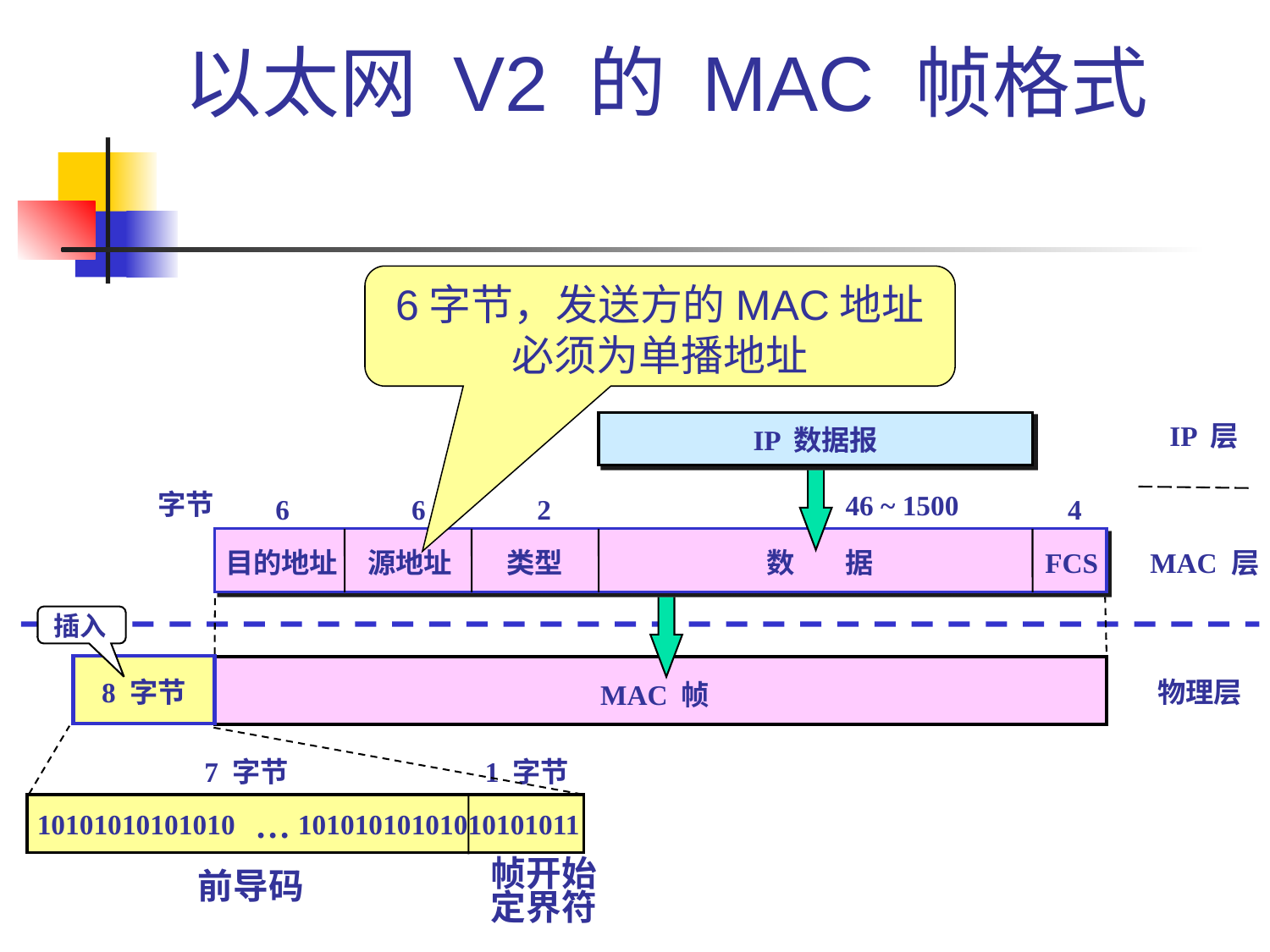

# 以太网 V2 的 MAC 帧格式
6字节，发送方的MAC地址
必须为单播地址
IP 数据报

IP 层
字节
46 ~ 1500
6
6
2
4

目的地址
源地址
类型
数        据
FCS

MAC 层

插入

8 字节

7 字节
1 字节

…
10101010101010         10101010101010101011
帧开始
定界符
前导码

物理层
MAC 帧